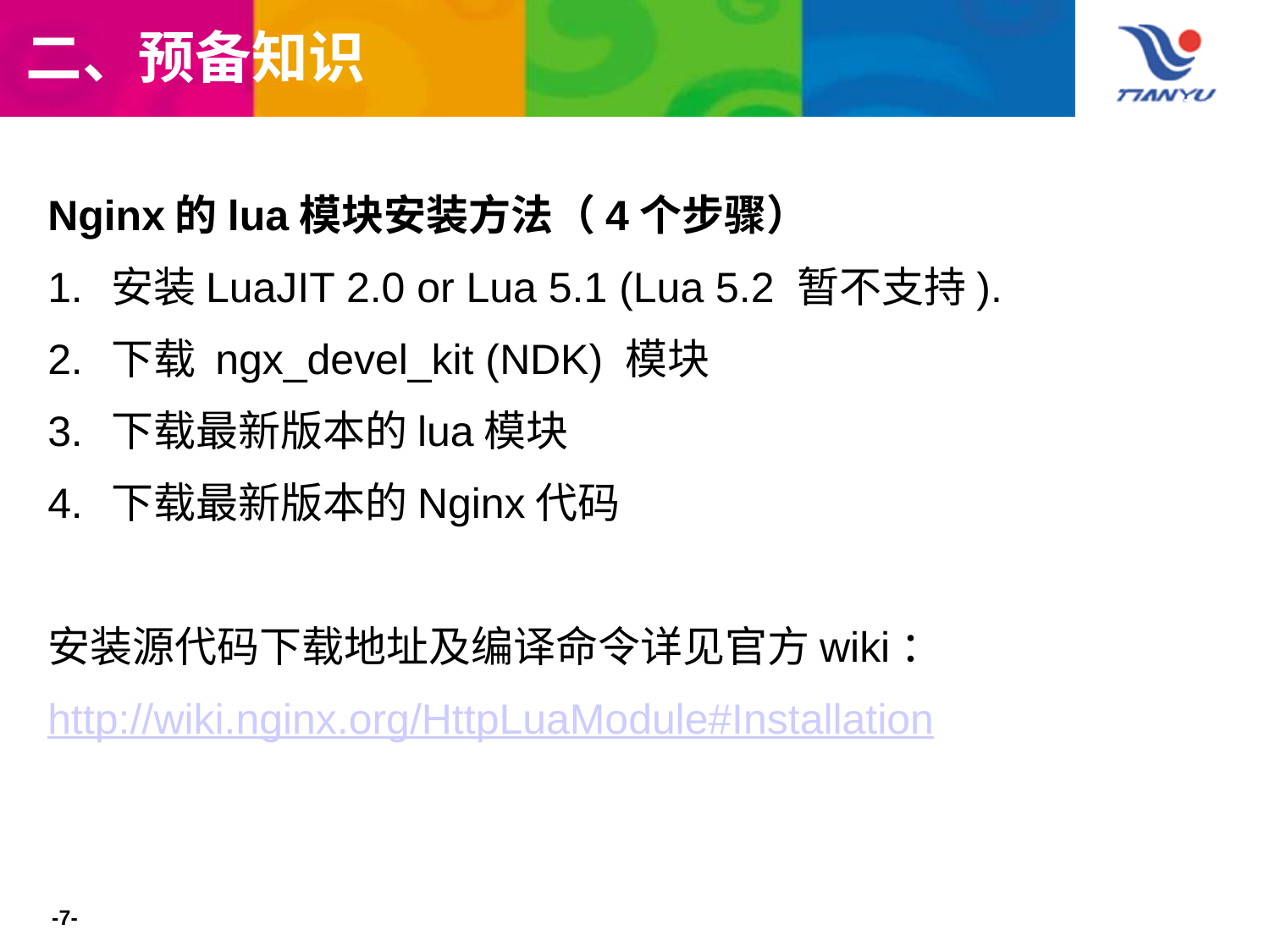

# 二、预备知识
Nginx的lua模块安装方法（4个步骤）
安装LuaJIT 2.0 or Lua 5.1 (Lua 5.2 暂不支持).
下载 ngx_devel_kit (NDK) 模块
下载最新版本的lua模块
下载最新版本的Nginx代码

安装源代码下载地址及编译命令详见官方wiki：
http://wiki.nginx.org/HttpLuaModule#Installation